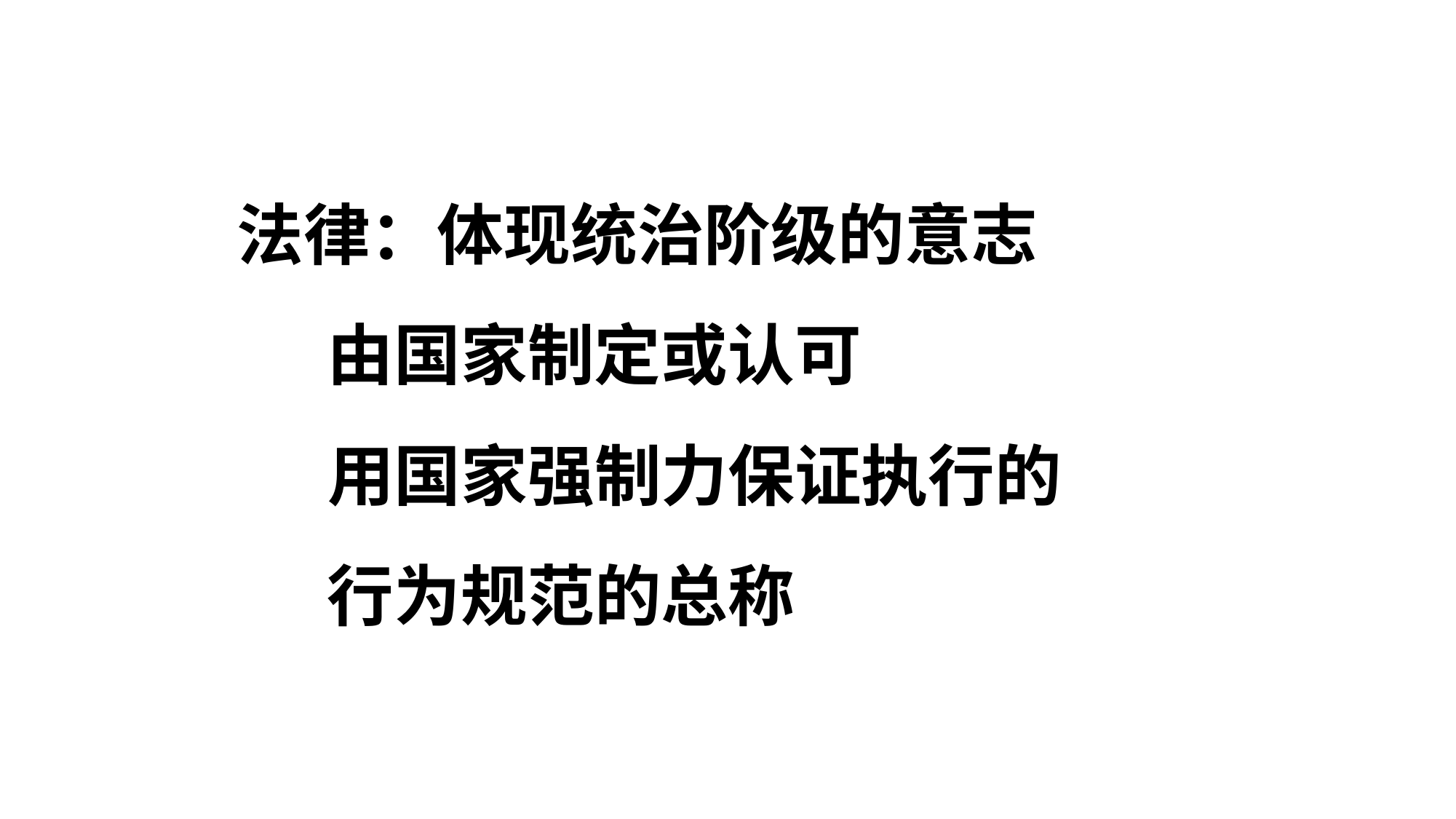

# 法律：体现统治阶级的意志 由国家制定或认可 用国家强制力保证执行的 行为规范的总称